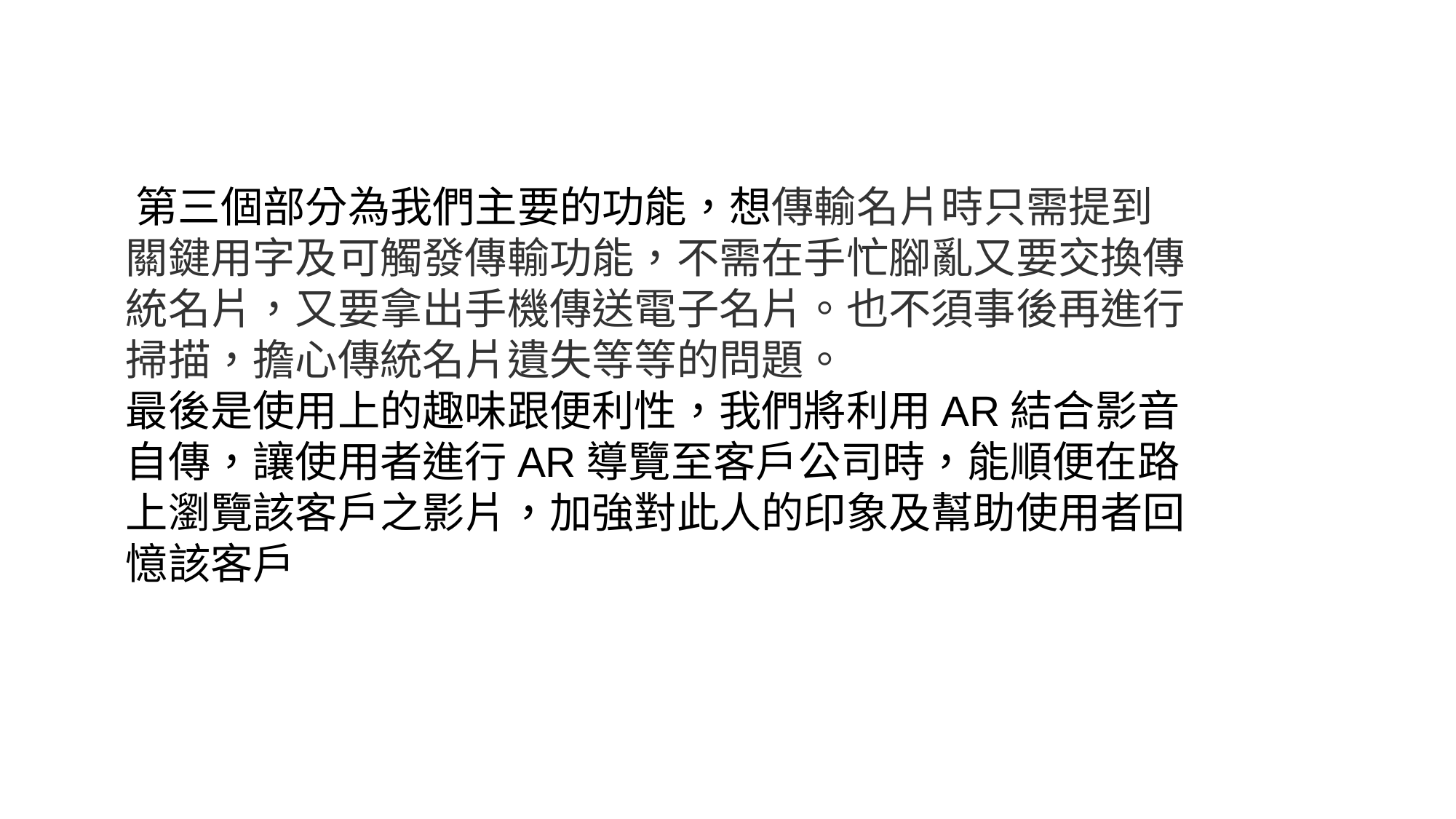

​第三個部分為我們主要的功能，想傳輸名片時只需提到關鍵用字及可觸發傳輸功能，不需在手忙腳亂又要交換傳統名片，又要拿出手機傳送電子名片。也不須事後再進行掃描，擔心傳統名片遺失等等的問題。 ​
最後是使用上的趣味跟便利性，我們將利用AR結合影音自傳，讓使用者進行AR導覽至客戶公司時，能順便在路上瀏覽該客戶之影片，加強對此人的印象及幫助使用者回憶該客戶